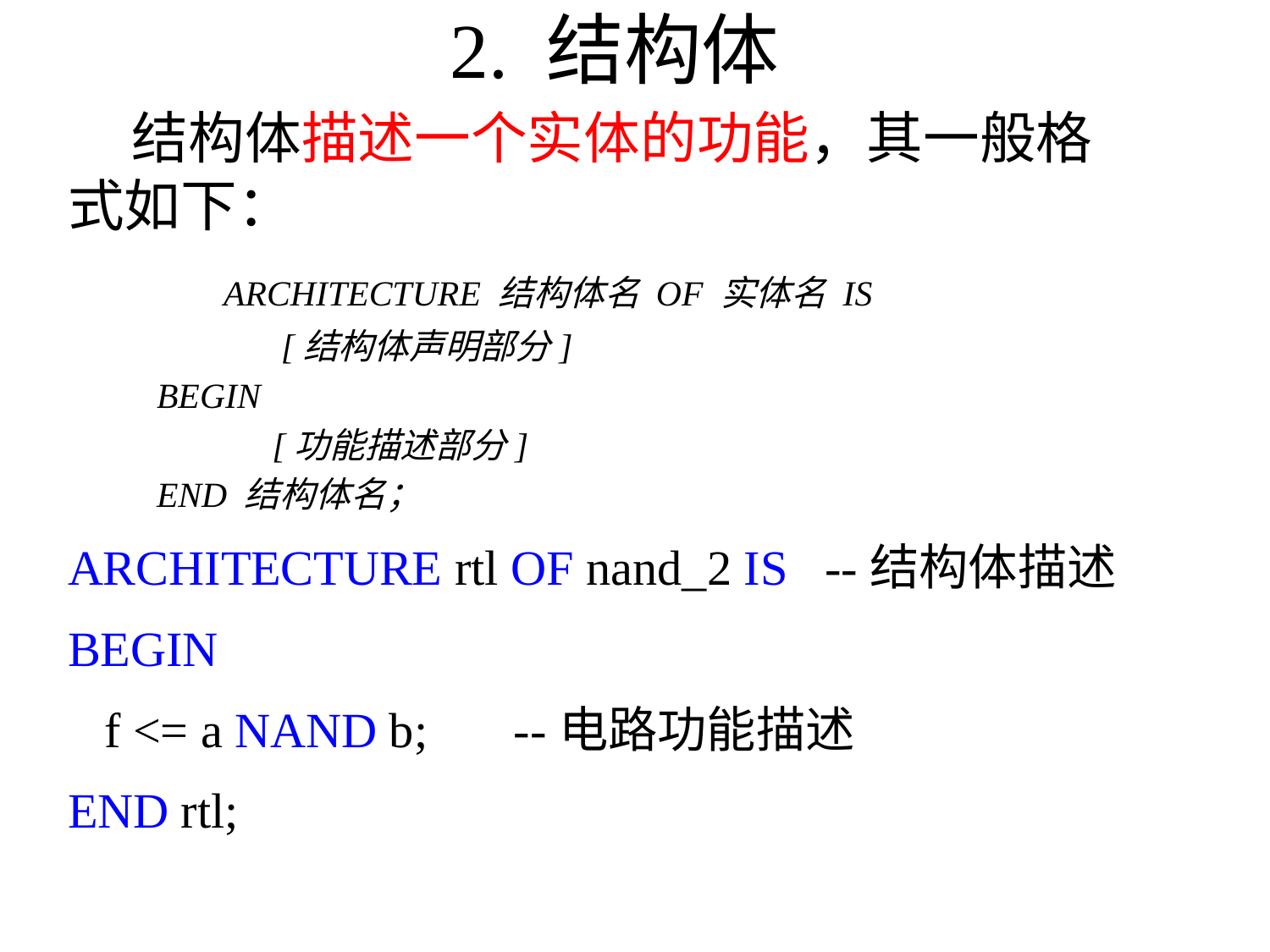

# 2. 结构体
    结构体描述一个实体的功能，其一般格式如下：
           ARCHITECTURE 结构体名 OF 实体名 IS
                        [结构体声明部分]
          BEGIN
                       [功能描述部分]
          END 结构体名；
ARCHITECTURE rtl OF nand_2 IS   --结构体描述
BEGIN
   f <= a NAND b;       --电路功能描述
END rtl;